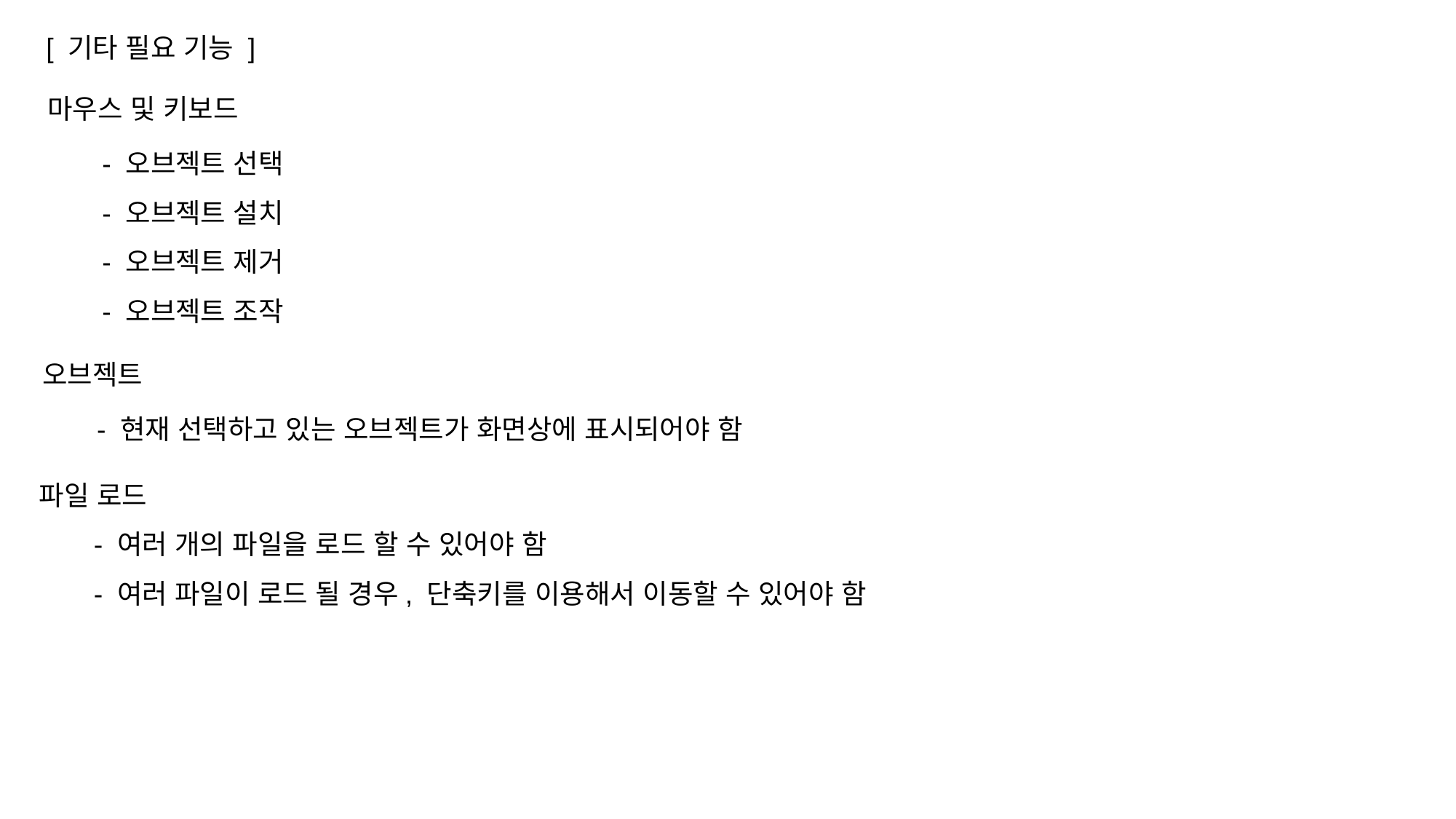

[ 기타 필요 기능 ]
마우스 및 키보드

- 오브젝트 선택
- 오브젝트 설치
- 오브젝트 제거
- 오브젝트 조작
오브젝트

- 현재 선택하고 있는 오브젝트가 화면상에 표시되어야 함
파일 로드
- 여러 개의 파일을 로드 할 수 있어야 함
- 여러 파일이 로드 될 경우, 단축키를 이용해서 이동할 수 있어야 함